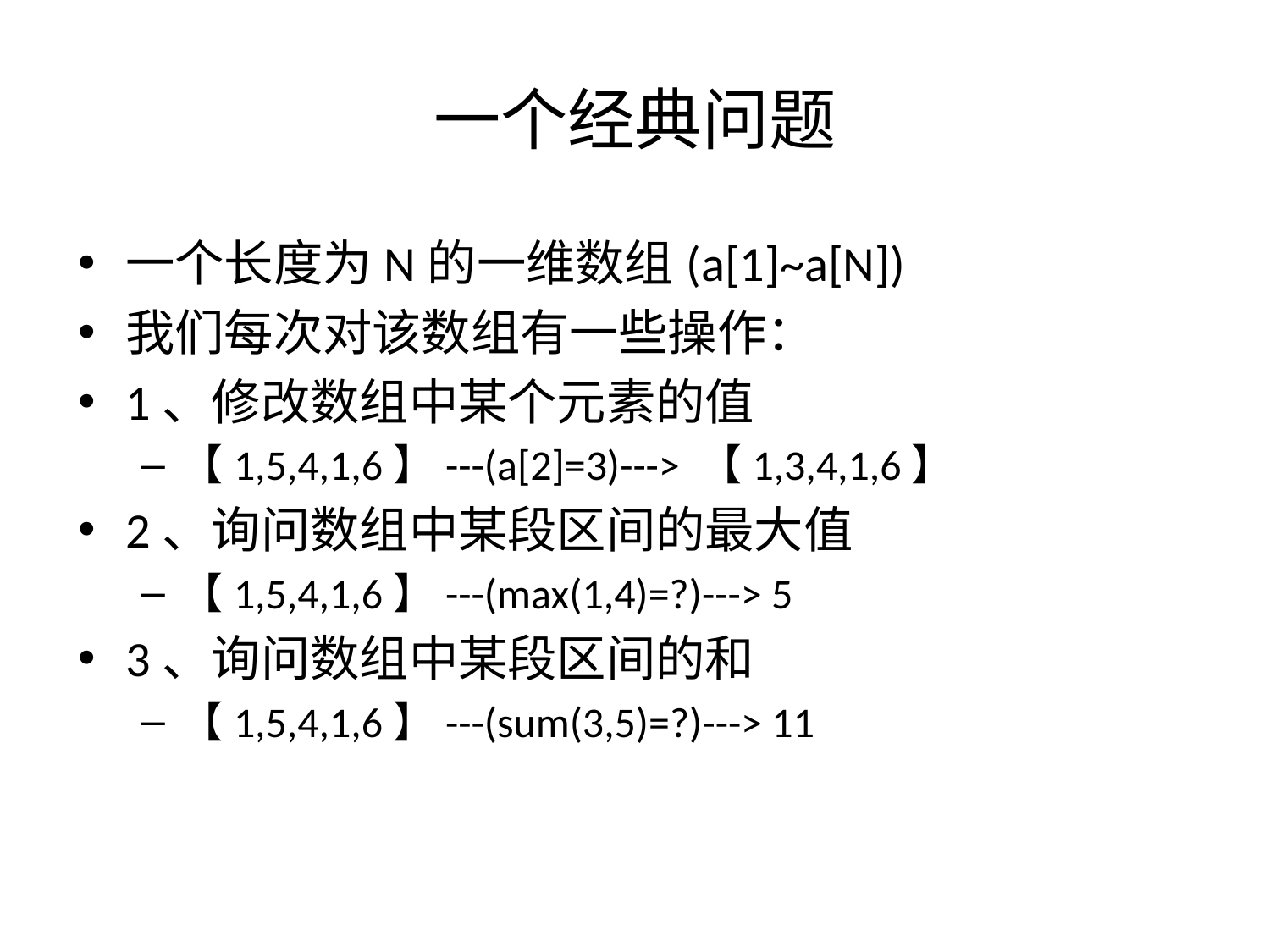

一个经典问题
一个长度为N的一维数组(a[1]~a[N])
我们每次对该数组有一些操作：
1、修改数组中某个元素的值
【1,5,4,1,6】---(a[2]=3)---> 【1,3,4,1,6】
2、询问数组中某段区间的最大值
【1,5,4,1,6】---(max(1,4)=?)---> 5
3、询问数组中某段区间的和
【1,5,4,1,6】---(sum(3,5)=?)---> 11